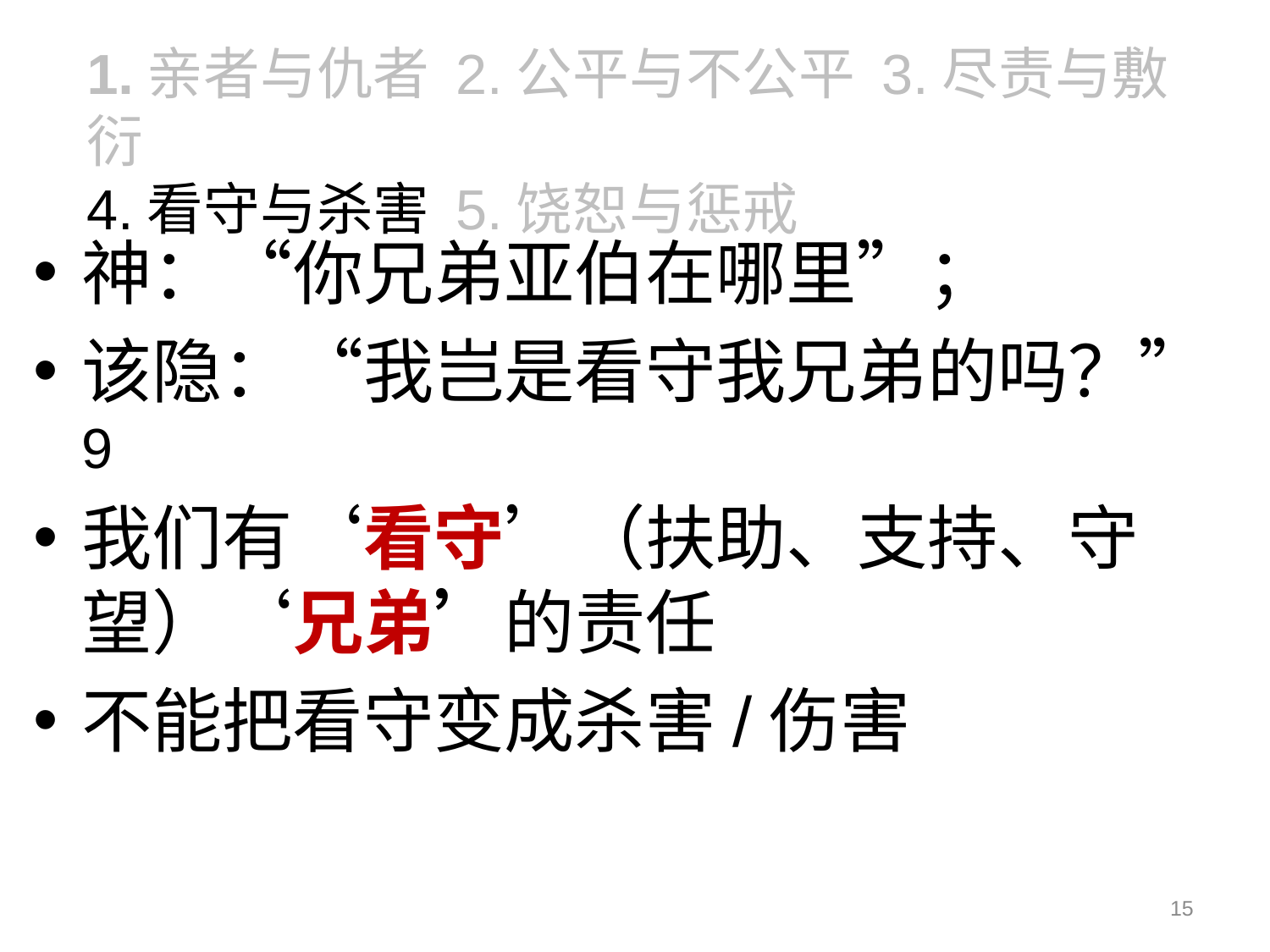

1.亲者与仇者 2.公平与不公平 3.尽责与敷衍
4.看守与杀害 5.饶恕与惩戒
神：“你兄弟亚伯在哪里”；
该隐：“我岂是看守我兄弟的吗？”9
我们有‘看守’（扶助、支持、守望）‘兄弟’的责任
不能把看守变成杀害/伤害
15